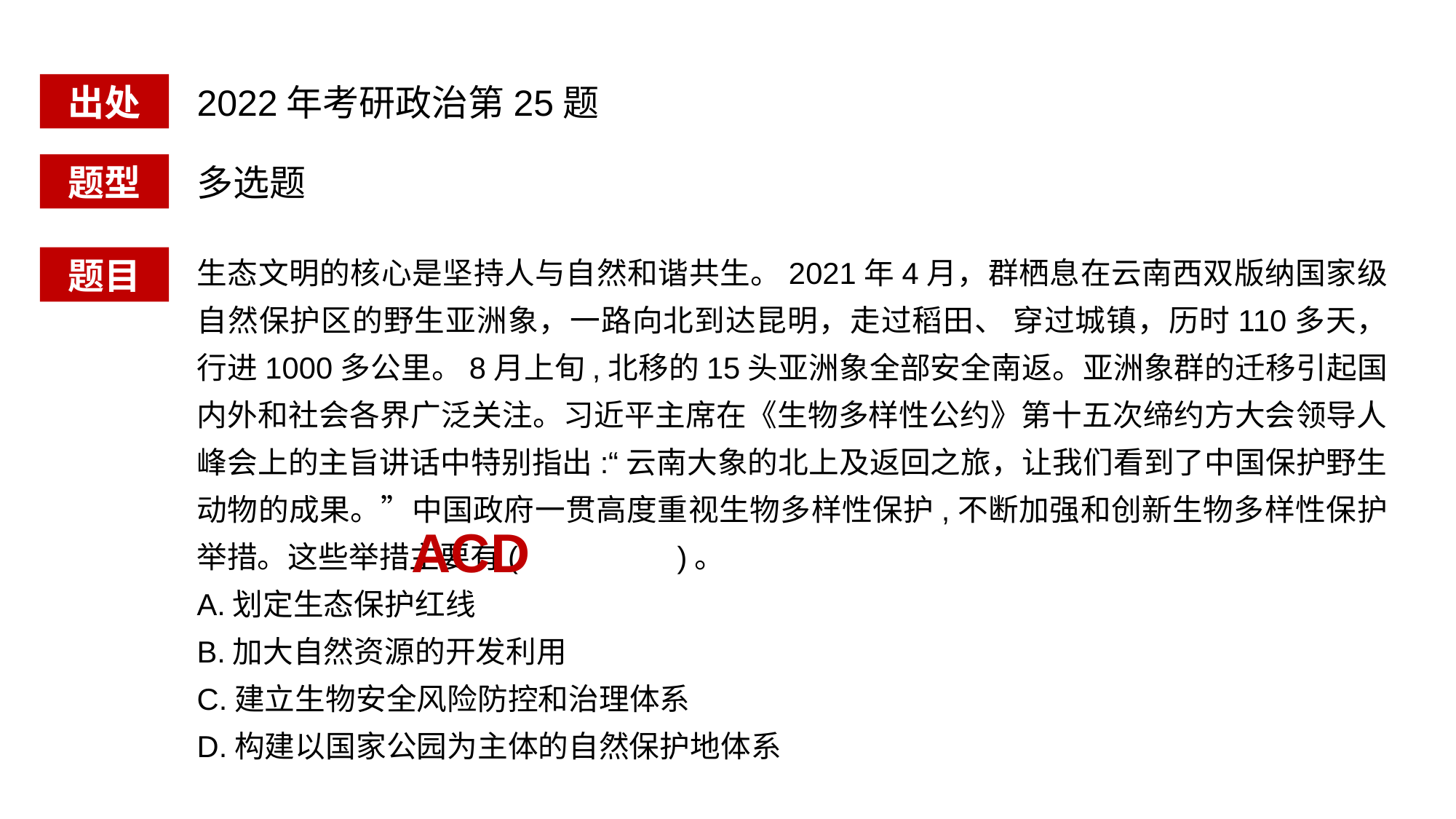

出处
2022年考研政治第25题
题型
多选题
生态文明的核心是坚持人与自然和谐共生。2021年4月，群栖息在云南西双版纳国家级自然保护区的野生亚洲象，一路向北到达昆明，走过稻田、 穿过城镇，历时110多天，行进1000多公里。8月上旬,北移的15头亚洲象全部安全南返。亚洲象群的迁移引起国内外和社会各界广泛关注。习近平主席在《生物多样性公约》第十五次缔约方大会领导人峰会上的主旨讲话中特别指出:“云南大象的北上及返回之旅，让我们看到了中国保护野生动物的成果。”中国政府一贯高度重视生物多样性保护,不断加强和创新生物多样性保护举措。这些举措主要有(                   )。
A.划定生态保护红线
B.加大自然资源的开发利用
C.建立生物安全风险防控和治理体系
D.构建以国家公园为主体的自然保护地体系
题目
ACD